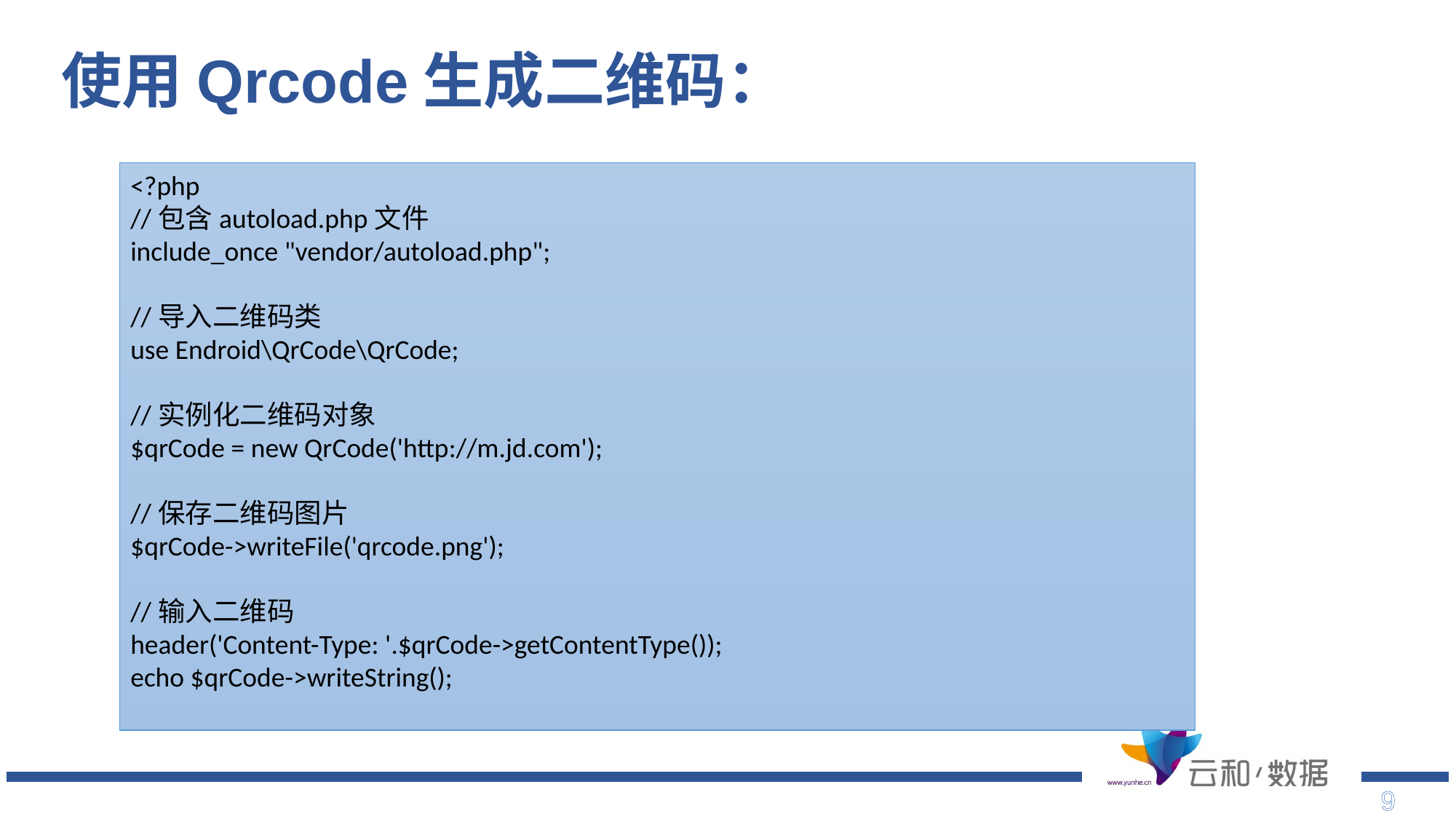

# 使用Qrcode生成二维码：
<?php
//包含autoload.php文件
include_once "vendor/autoload.php";

//导入二维码类
use Endroid\QrCode\QrCode;

//实例化二维码对象
$qrCode = new QrCode('http://m.jd.com');

//保存二维码图片
$qrCode->writeFile('qrcode.png');

//输入二维码
header('Content-Type: '.$qrCode->getContentType());
echo $qrCode->writeString();